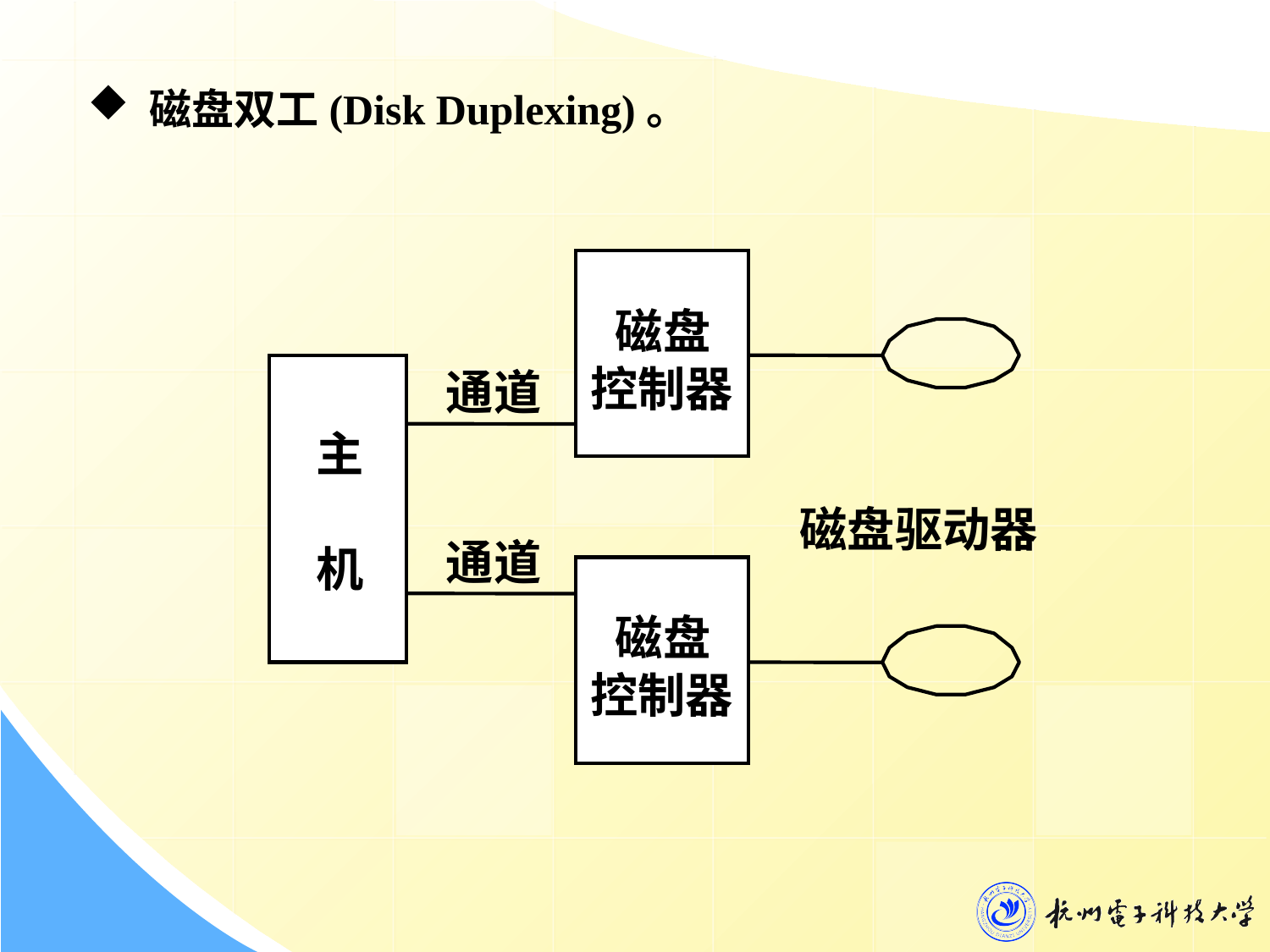

磁盘双工(Disk Duplexing)。

磁盘

控制器
通道
主

磁盘驱动器
通道
机

磁盘

控制器